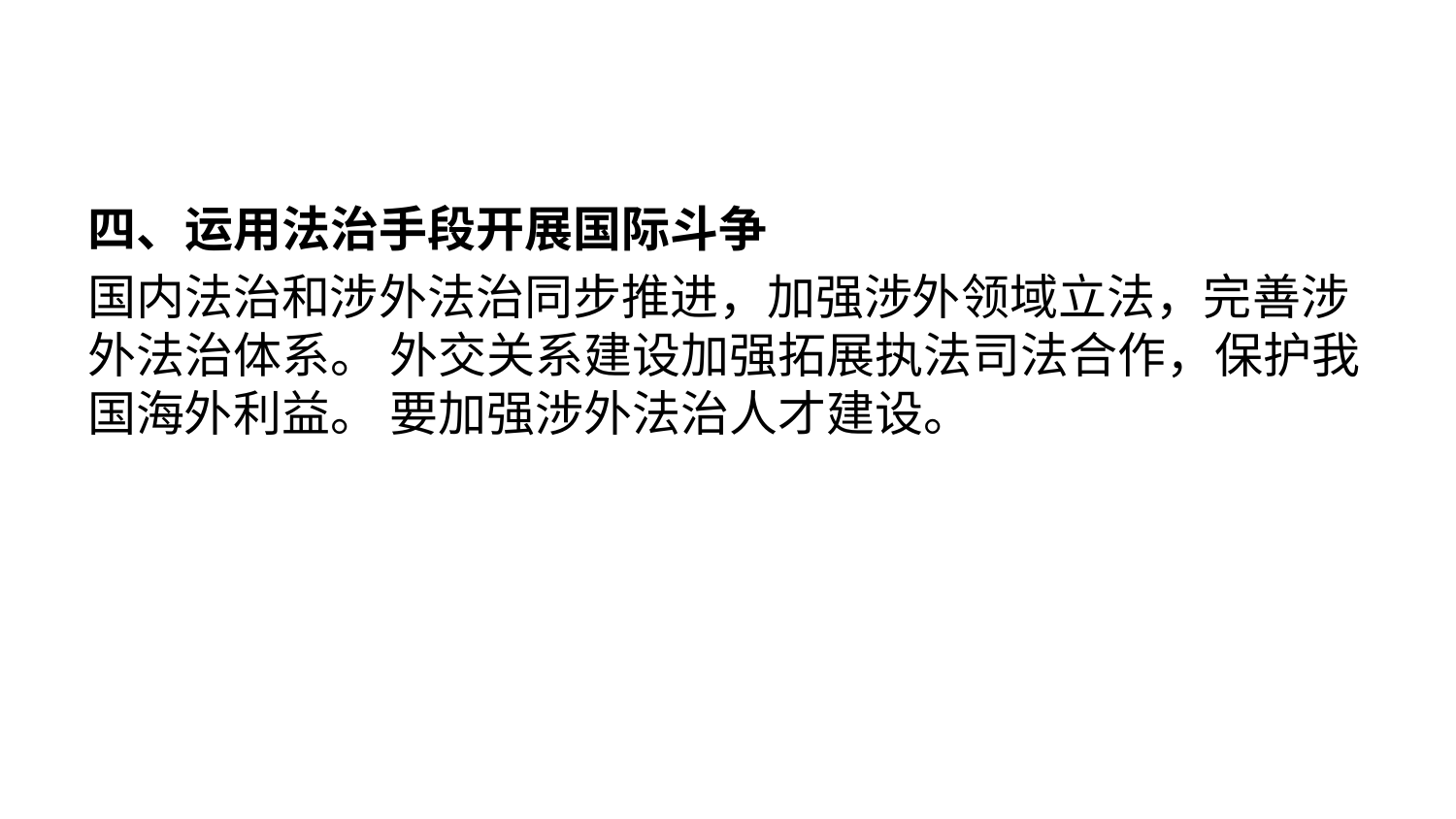

四、运用法治手段开展国际斗争
国内法治和涉外法治同步推进，加强涉外领域立法，完善涉外法治体系。 外交关系建设加强拓展执法司法合作，保护我国海外利益。 要加强涉外法治人才建设。